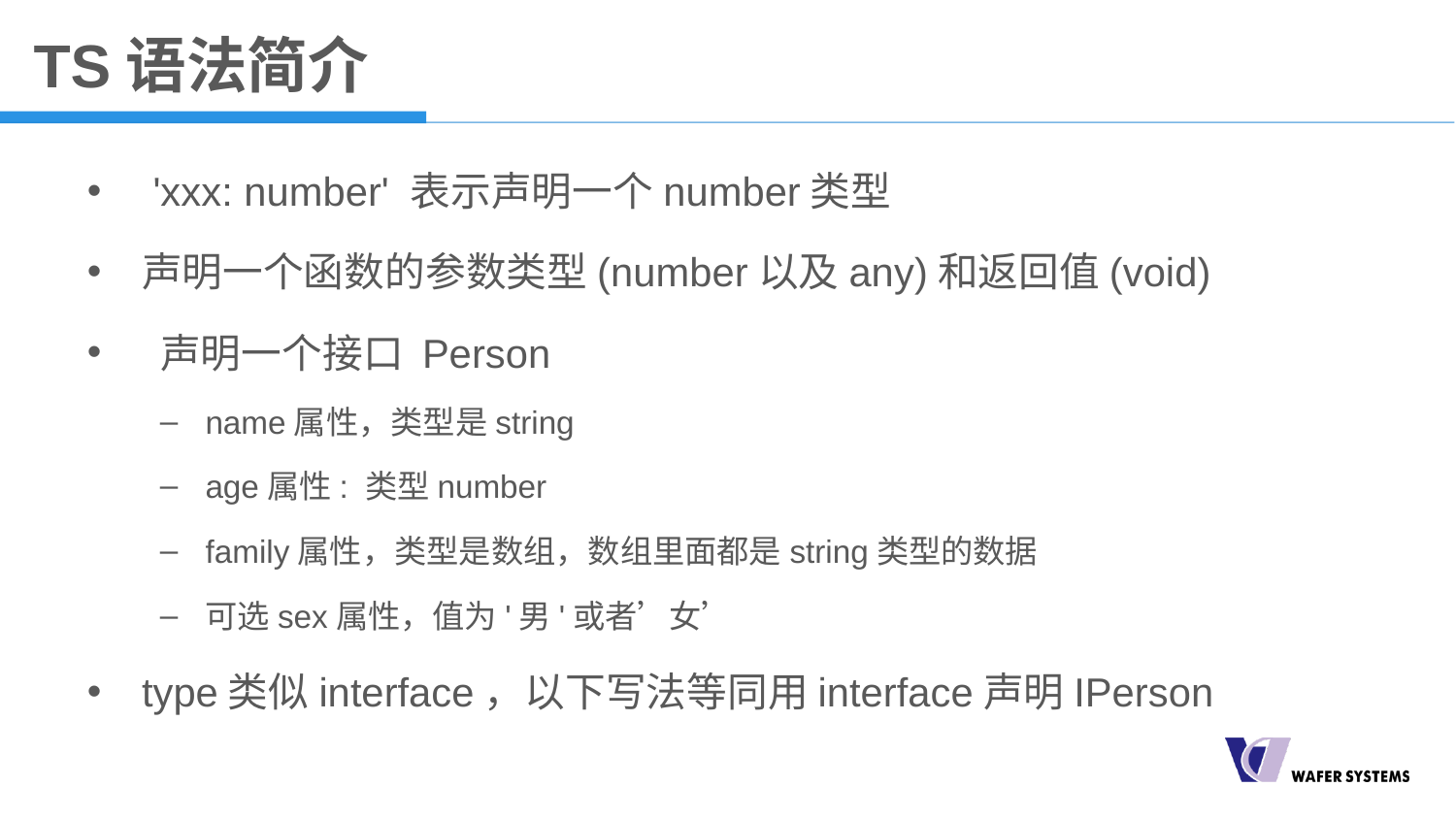

# TS语法简介
 'xxx: number' 表示声明一个number类型
声明一个函数的参数类型(number以及any)和返回值(void)
 声明一个接口 Person
name属性，类型是string
age属性: 类型number
family属性，类型是数组，数组里面都是string类型的数据
可选sex属性，值为'男'或者’女’
type类似interface，以下写法等同用interface声明IPerson